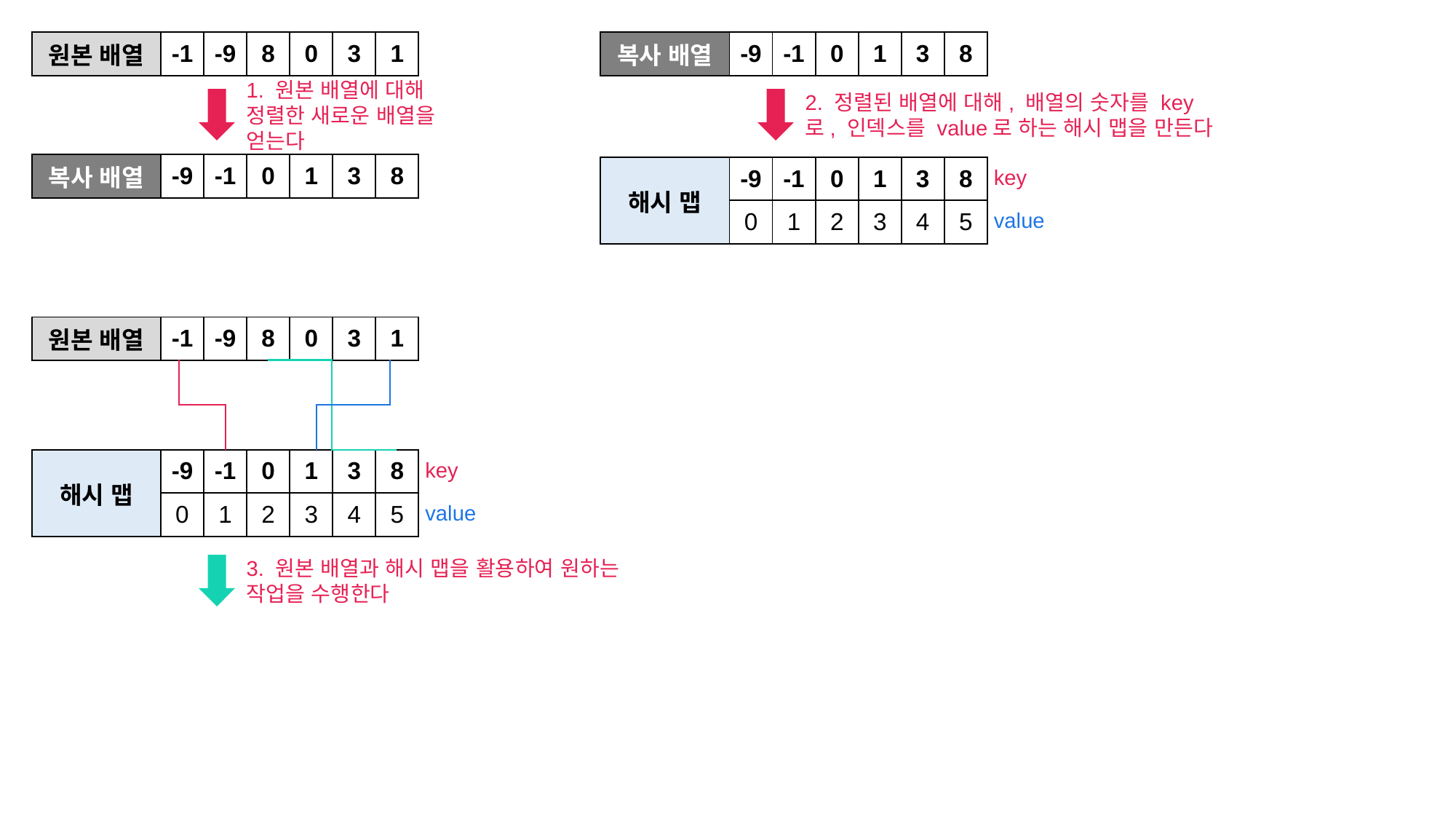

| 원본 배열 | -1 | -9 | 8 | 0 | 3 | 1 |
| --- | --- | --- | --- | --- | --- | --- |
| 복사 배열 | -9 | -1 | 0 | 1 | 3 | 8 |
| --- | --- | --- | --- | --- | --- | --- |

1. 원본 배열에 대해 정렬한 새로운 배열을 얻는다
2. 정렬된 배열에 대해, 배열의 숫자를 key로, 인덱스를 value로 하는 해시 맵을 만든다
| 복사 배열 | -9 | -1 | 0 | 1 | 3 | 8 |
| --- | --- | --- | --- | --- | --- | --- |
key
| 해시 맵 | -9 | -1 | 0 | 1 | 3 | 8 |
| --- | --- | --- | --- | --- | --- | --- |
|  | 0 | 1 | 2 | 3 | 4 | 5 |
value
| 원본 배열 | -1 | -9 | 8 | 0 | 3 | 1 |
| --- | --- | --- | --- | --- | --- | --- |
key
| 해시 맵 | -9 | -1 | 0 | 1 | 3 | 8 |
| --- | --- | --- | --- | --- | --- | --- |
|  | 0 | 1 | 2 | 3 | 4 | 5 |
value

3. 원본 배열과 해시 맵을 활용하여 원하는 작업을 수행한다